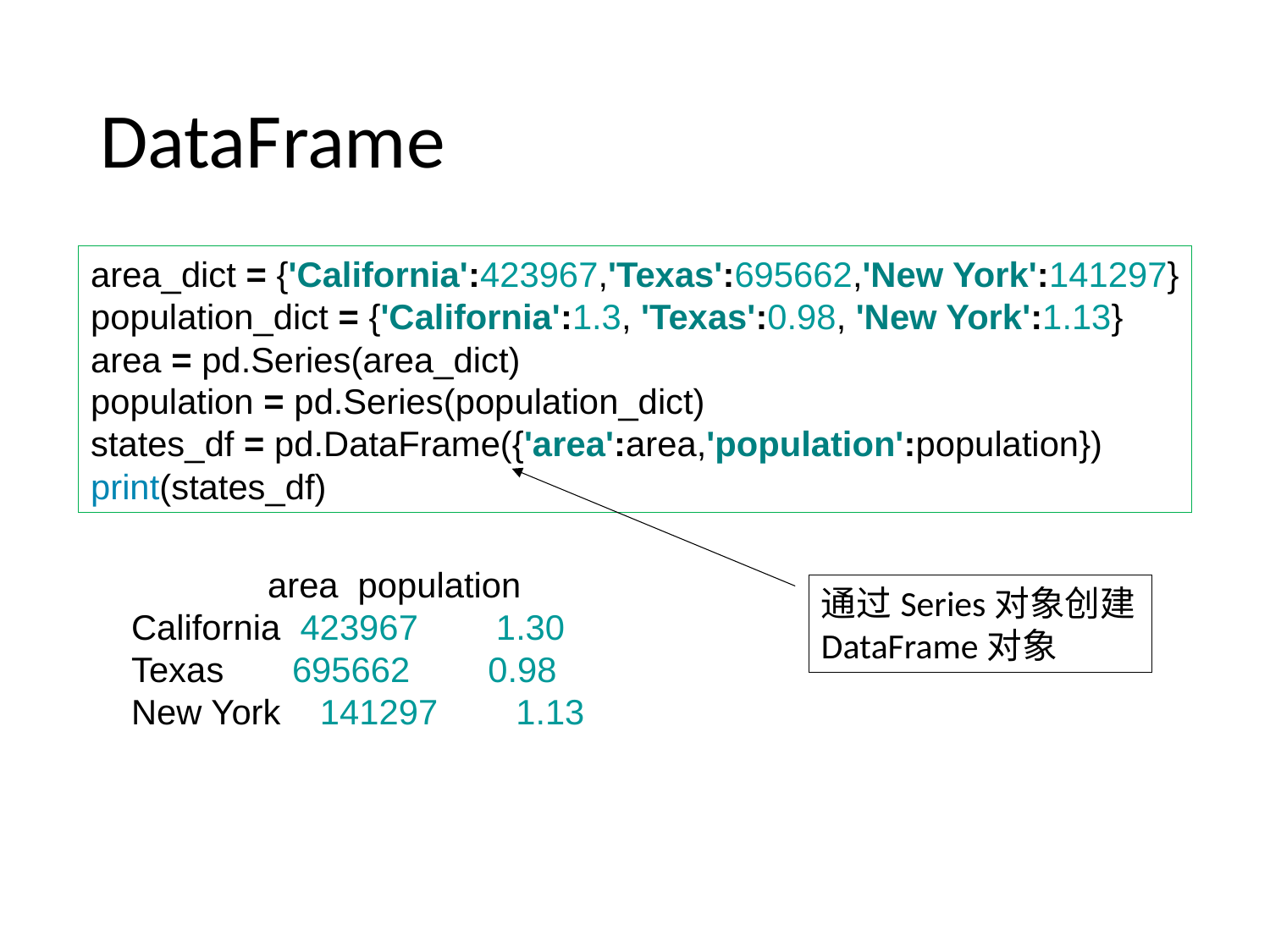

# DataFrame
area_dict = {'California':423967,'Texas':695662,'New York':141297}
population_dict = {'California':1.3, 'Texas':0.98, 'New York':1.13}
area = pd.Series(area_dict)
population = pd.Series(population_dict)
states_df = pd.DataFrame({'area':area,'population':population})
print(states_df)
              area  population
California  423967        1.30
Texas       695662        0.98
New York    141297        1.13
通过Series对象创建DataFrame对象
16